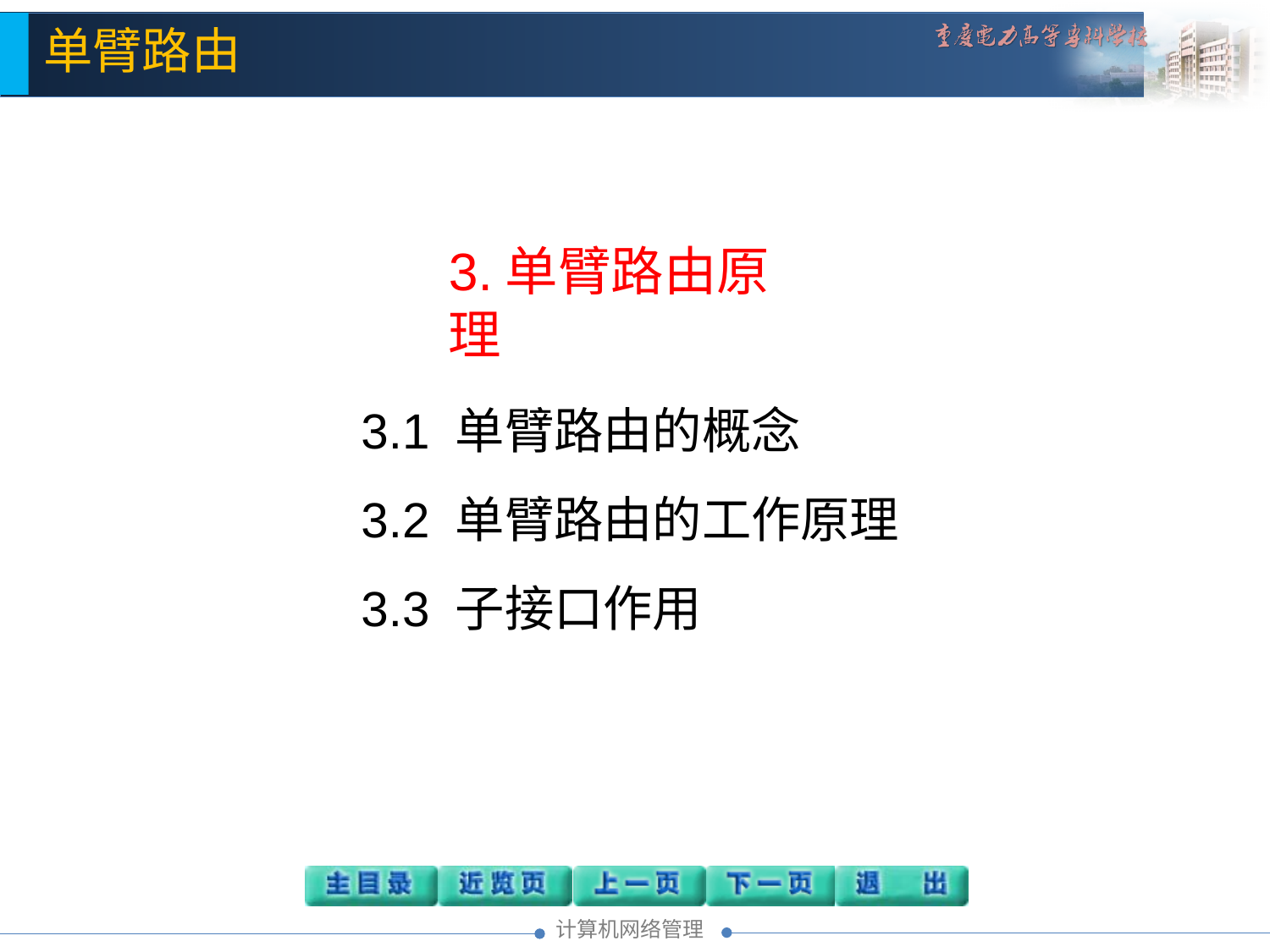

3.单臂路由原理
3.1 单臂路由的概念
3.2 单臂路由的工作原理
3.3 子接口作用